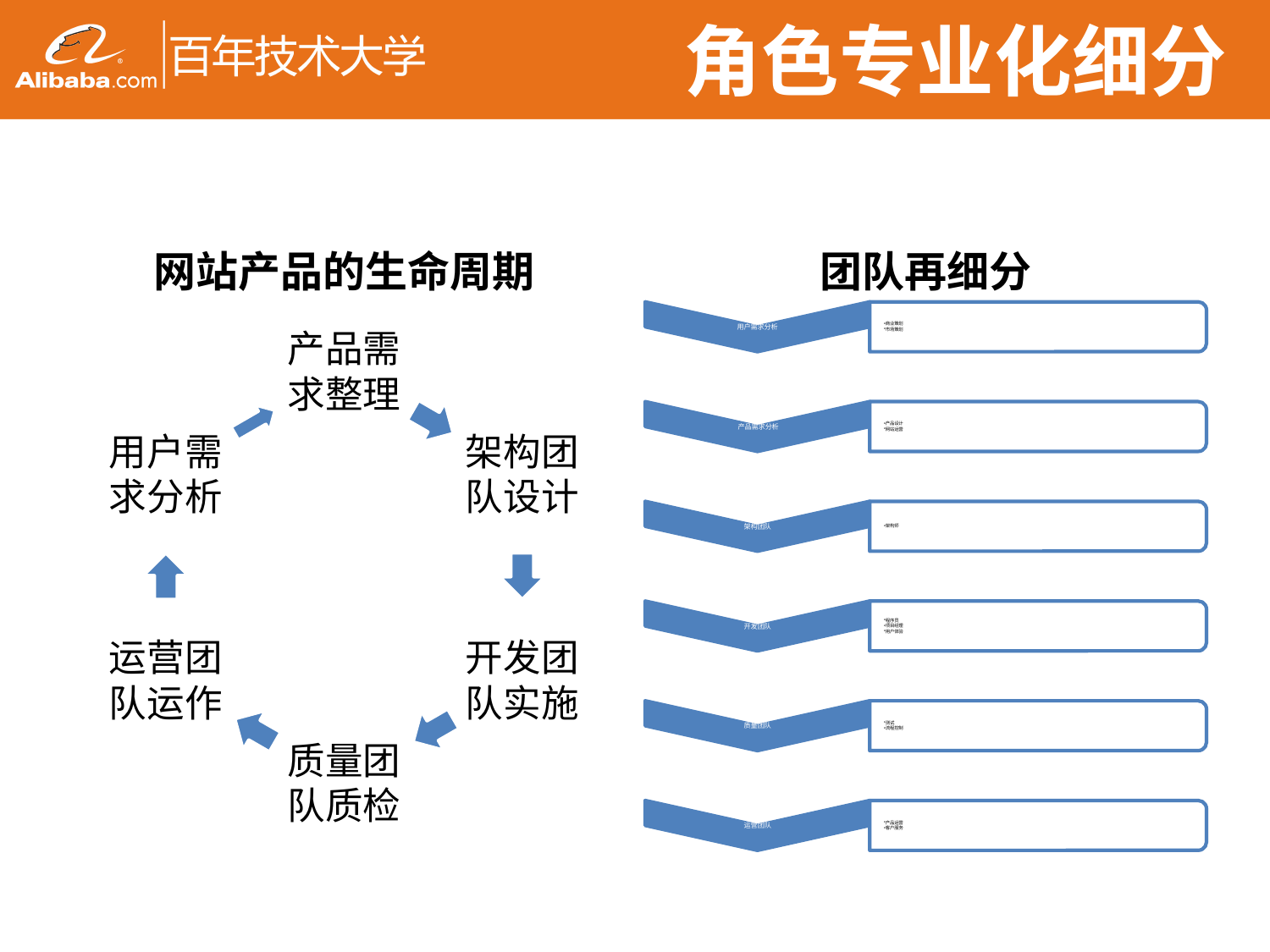

角色专业化细分
网站产品的生命周期
团队再细分
产品需求整理
架构团队设计
开发团队实施
质量团队质检
用户需求分析
运营团队运作
用户需求分析
商业策划
 产品需求分析
产品设计
网站运营
架构团队
架构师
开发团队
市场策划
质量团队
运营团队
程序员
项目经理
用户体验
测试
流程控制
产品运营
客户服务